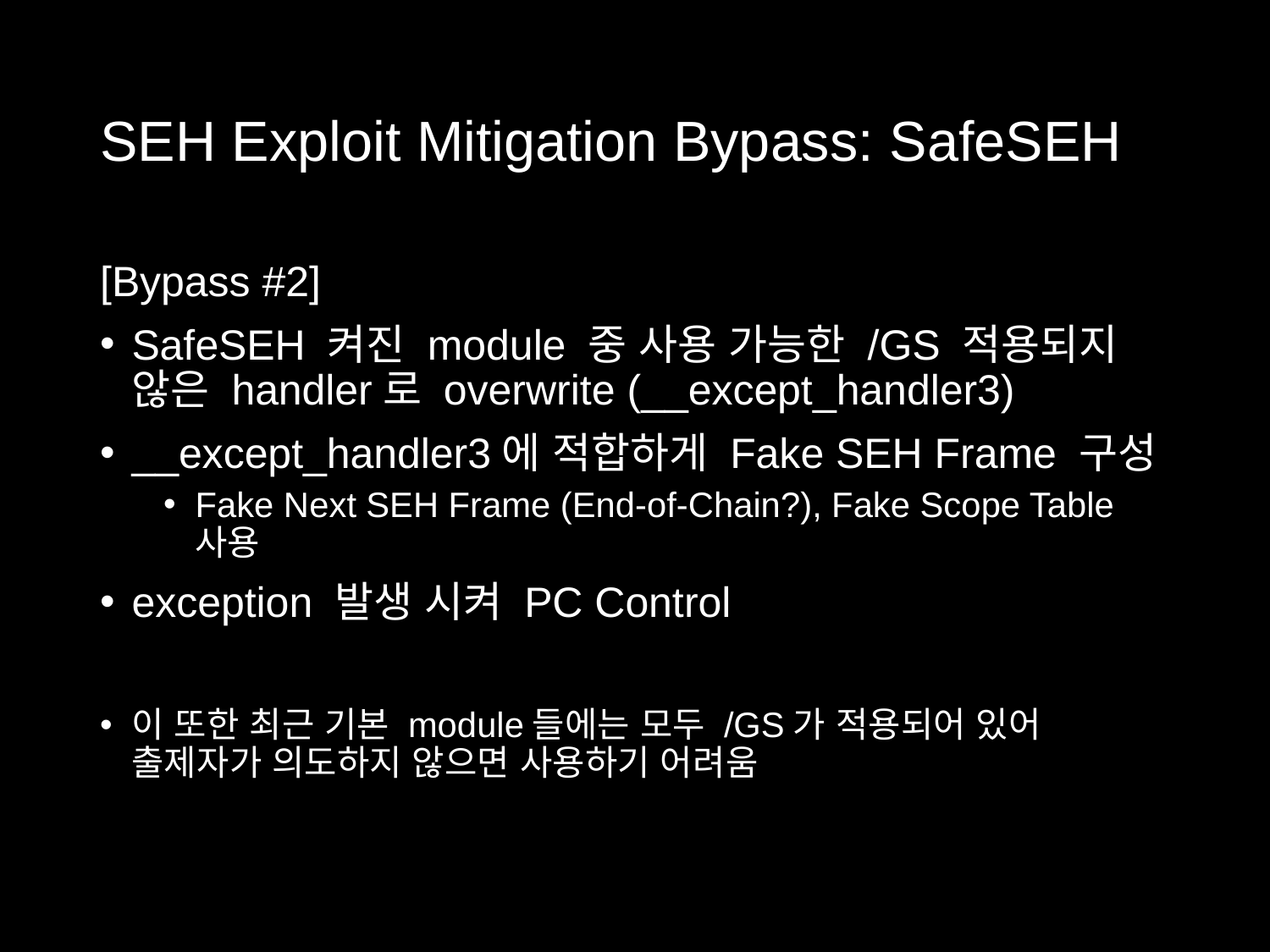

# SEH Exploit Mitigation Bypass: SafeSEH
[Bypass #2]
SafeSEH 켜진 module 중 사용 가능한 /GS 적용되지 않은 handler로 overwrite (__except_handler3)
__except_handler3에 적합하게 Fake SEH Frame 구성
Fake Next SEH Frame (End-of-Chain?), Fake Scope Table 사용
exception 발생 시켜 PC Control

이 또한 최근 기본 module들에는 모두 /GS가 적용되어 있어 출제자가 의도하지 않으면 사용하기 어려움